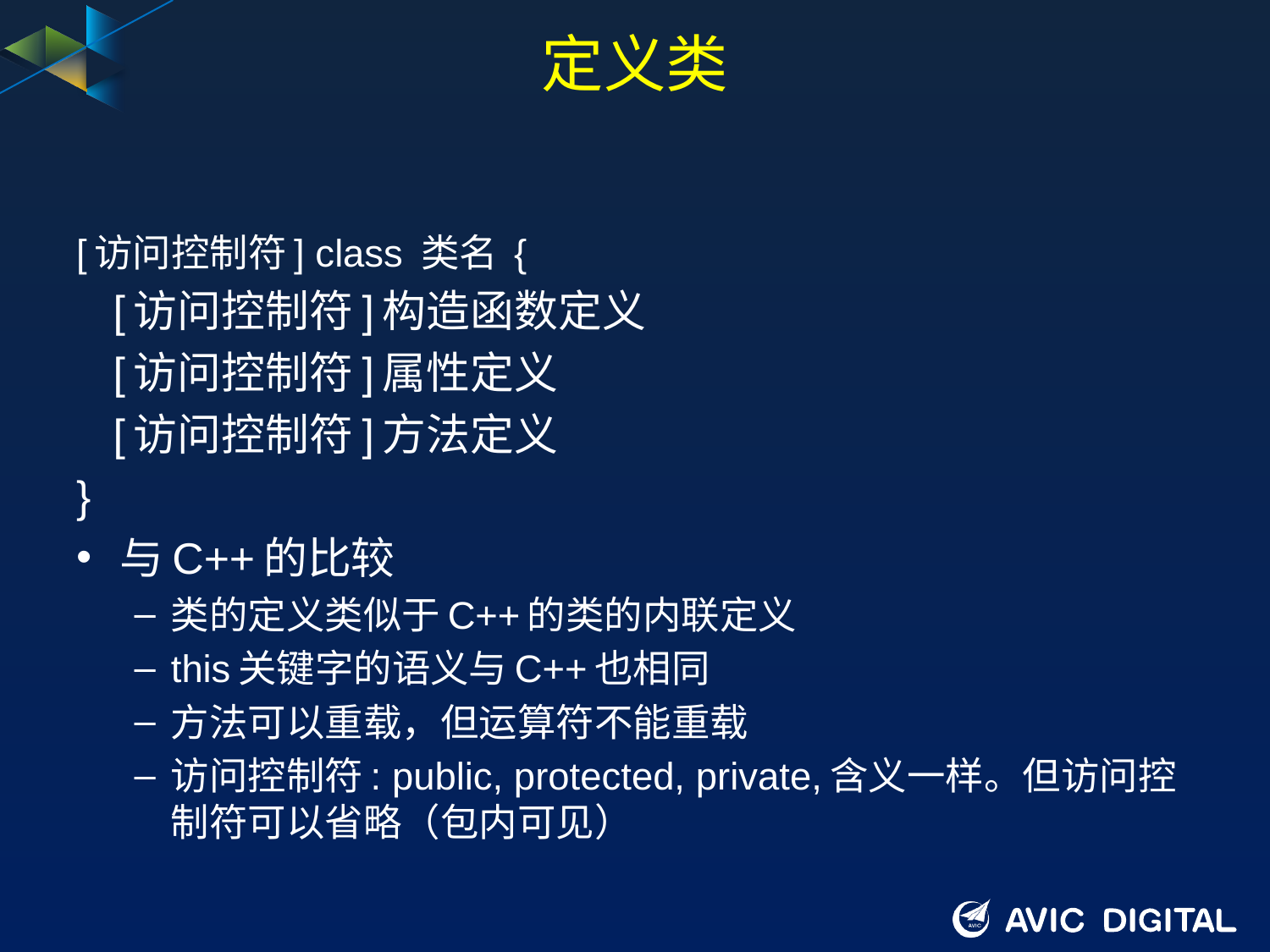

# 定义类
[访问控制符] class 类名 {
   [访问控制符]构造函数定义
   [访问控制符]属性定义
   [访问控制符]方法定义
}
与C++的比较
类的定义类似于C++的类的内联定义
this关键字的语义与C++也相同
方法可以重载，但运算符不能重载
访问控制符: public, protected, private,含义一样。但访问控制符可以省略（包内可见）